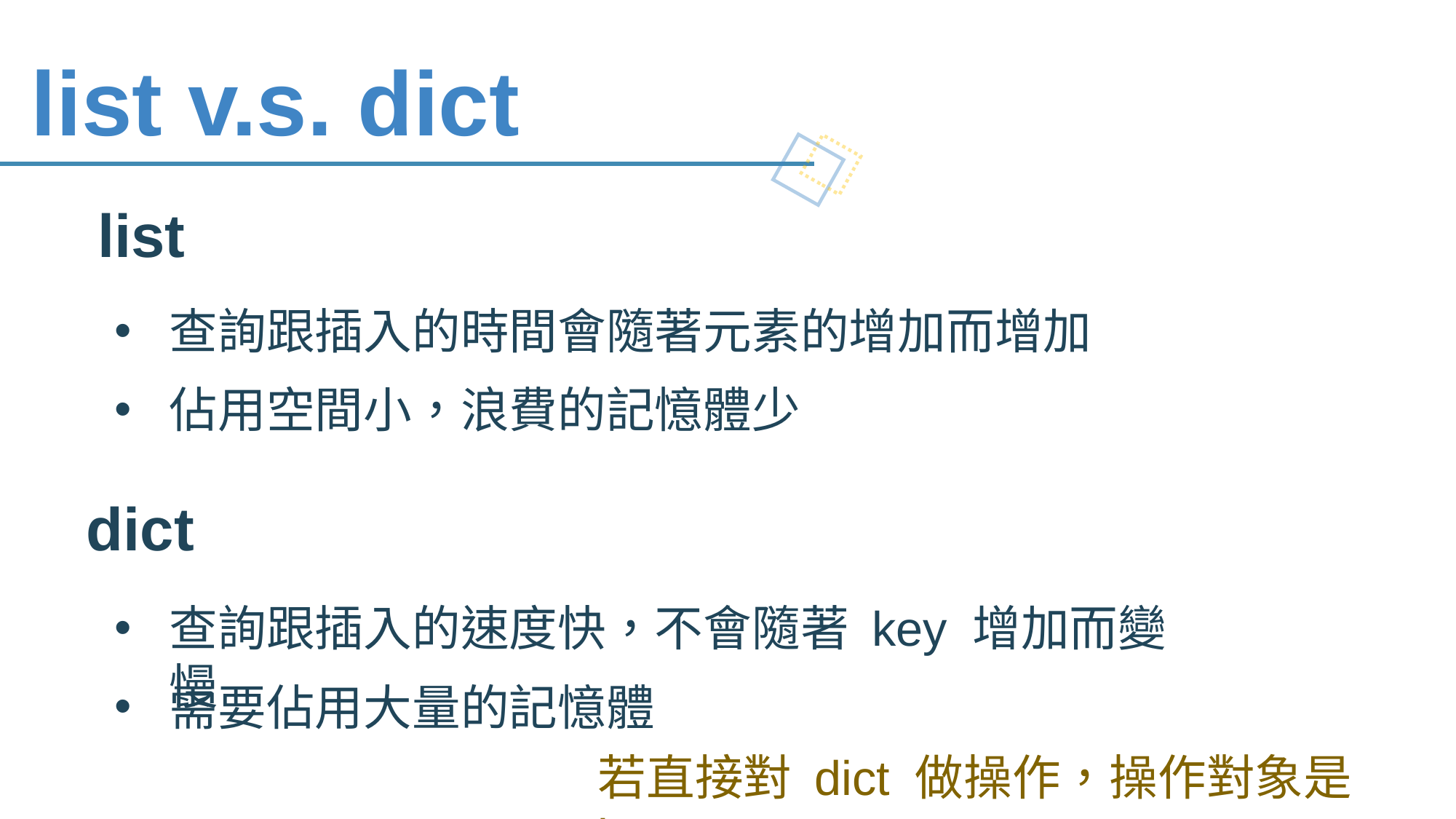

list v.s. dict
list
查詢跟插入的時間會隨著元素的增加而增加
佔用空間小，浪費的記憶體少
dict
查詢跟插入的速度快，不會隨著 key 增加而變慢
需要佔用大量的記憶體
若直接對 dict 做操作，操作對象是 key